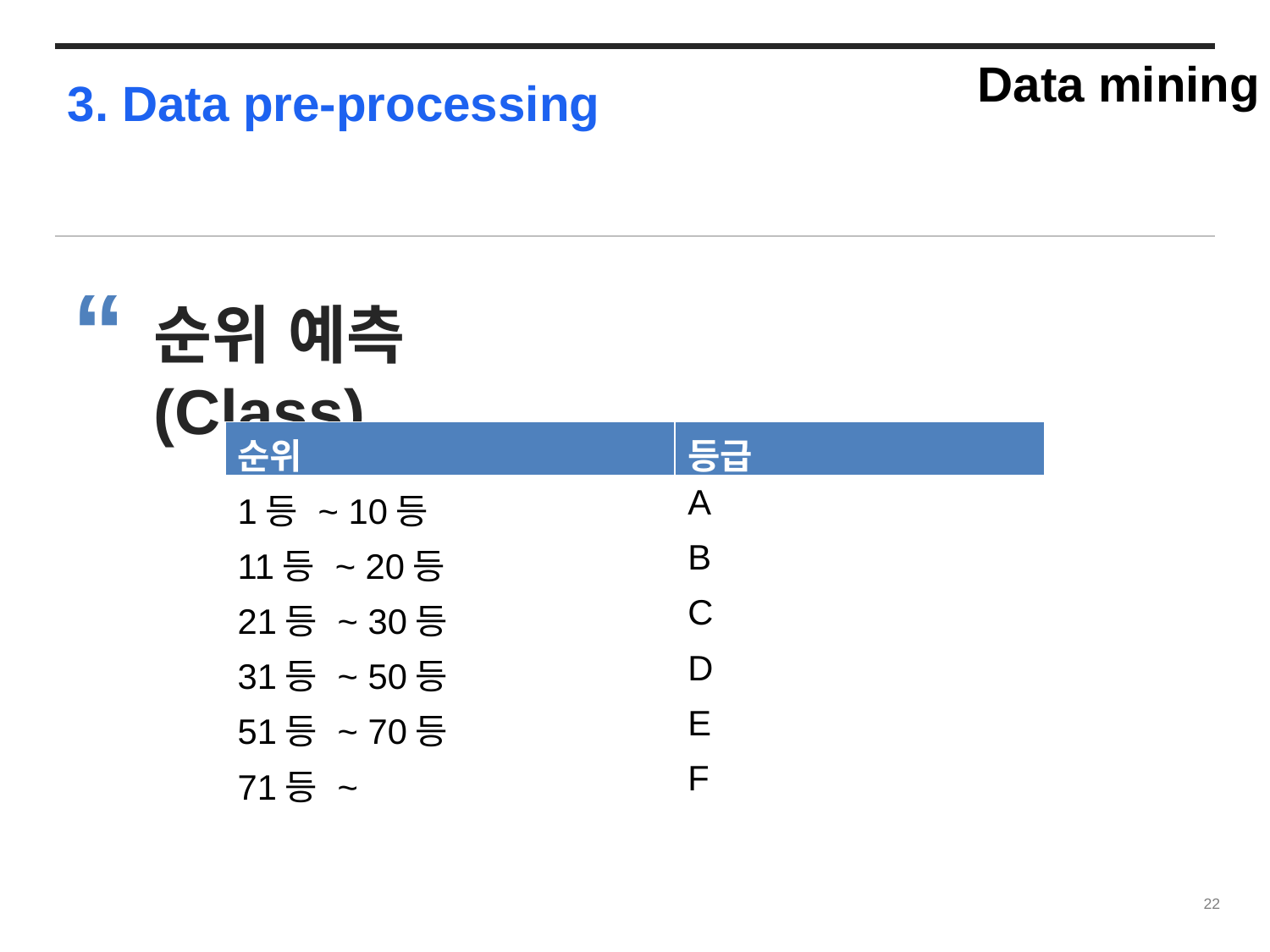

Data mining
3. Data pre-processing
“
순위 예측(Class)
| 순위 | 등급 |
| --- | --- |
| 1등 ~ 10등 | A |
| 11등 ~ 20등 | B |
| 21등 ~ 30등 | C |
| 31등 ~ 50등 | D |
| 51등 ~ 70등 | E |
| 71등 ~ | F |